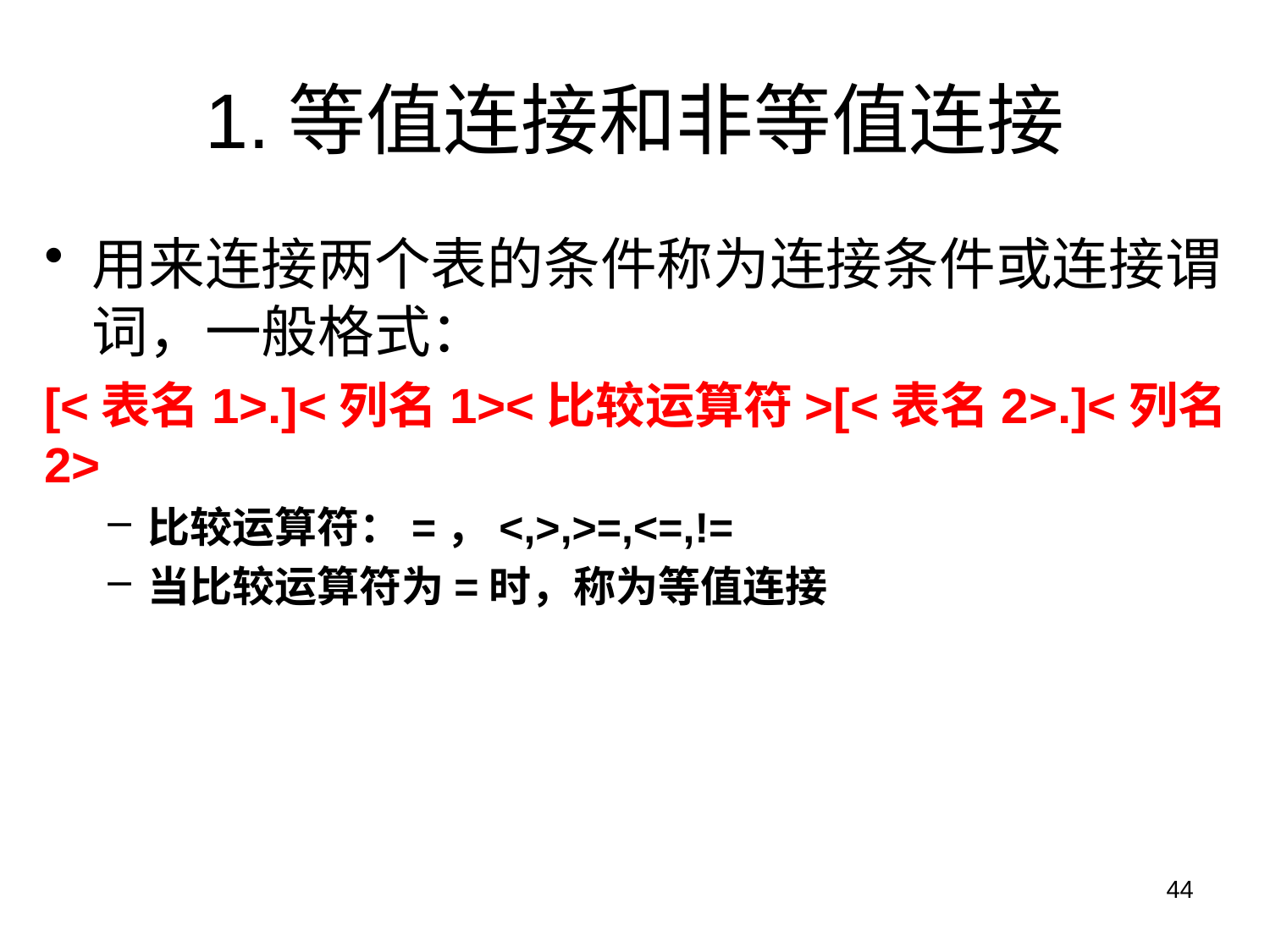

# 1.等值连接和非等值连接
用来连接两个表的条件称为连接条件或连接谓词，一般格式：
[<表名1>.]<列名1><比较运算符>[<表名2>.]<列名2>
比较运算符：=，<,>,>=,<=,!=
当比较运算符为=时，称为等值连接

44